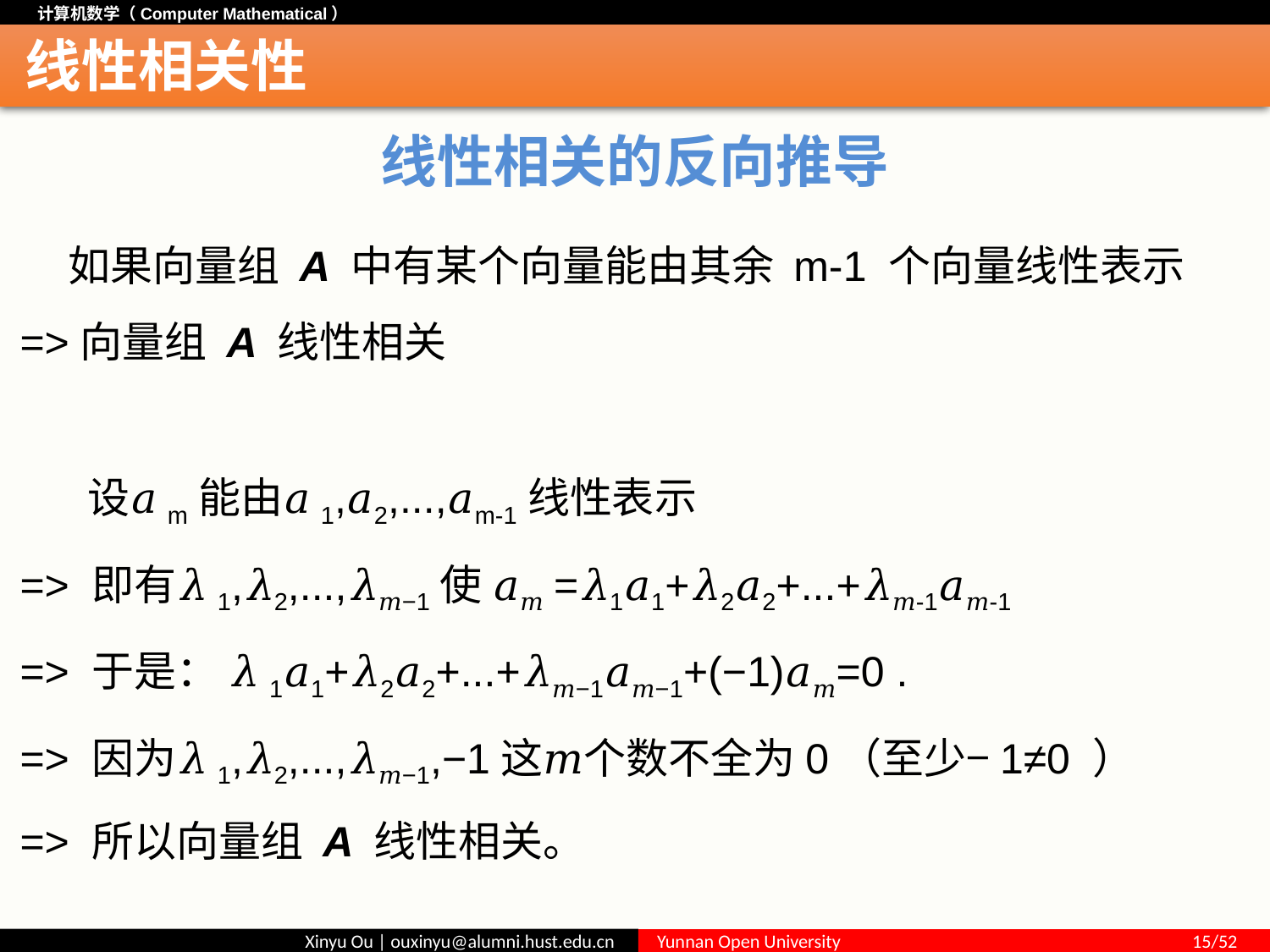

# 线性相关性
线性相关的反向推导
    如果向量组 A 中有某个向量能由其余 m-1 个向量线性表示
=>向量组 A 线性相关

      设𝑎m能由𝑎1,𝑎2,...,𝑎m-1线性表示
=> 即有𝜆1,𝜆2,...,𝜆𝑚−1使 𝑎𝑚=𝜆1𝑎1+𝜆2𝑎2+...+𝜆𝑚-1𝑎𝑚-1
=> 于是： 𝜆1𝑎1+𝜆2𝑎2+...+𝜆𝑚−1𝑎𝑚−1+(−1)𝑎𝑚=0 .
=> 因为𝜆1,𝜆2,...,𝜆𝑚−1,−1这𝑚个数不全为0（至少−1≠0 ）
=> 所以向量组 A 线性相关。